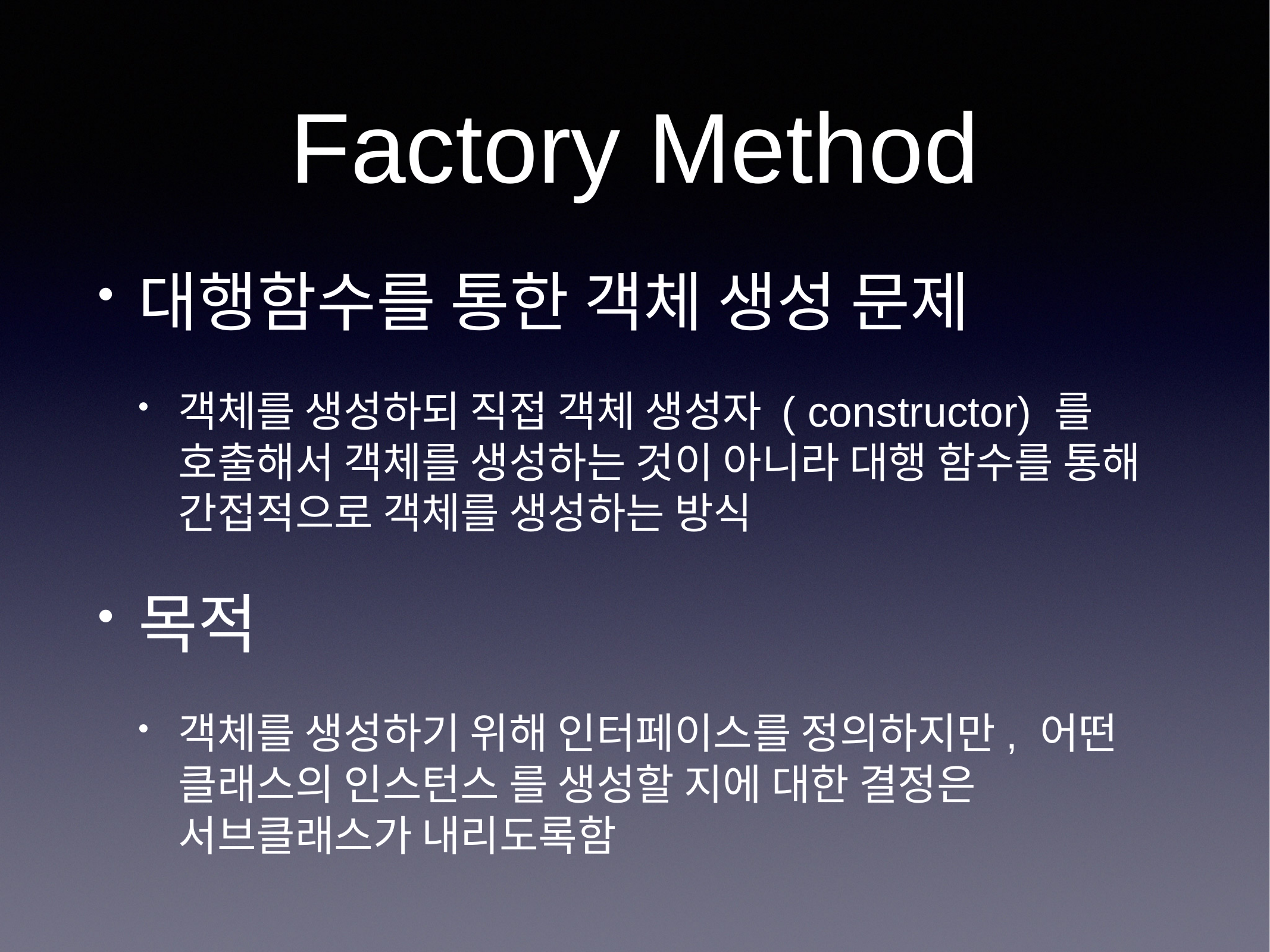

# Factory Method
대행함수를 통한 객체 생성 문제
객체를 생성하되 직접 객체 생성자 ( constructor) 를 호출해서 객체를 생성하는 것이 아니라 대행 함수를 통해 간접적으로 객체를 생성하는 방식
목적
객체를 생성하기 위해 인터페이스를 정의하지만, 어떤 클래스의 인스턴스 를 생성할 지에 대한 결정은 서브클래스가 내리도록함